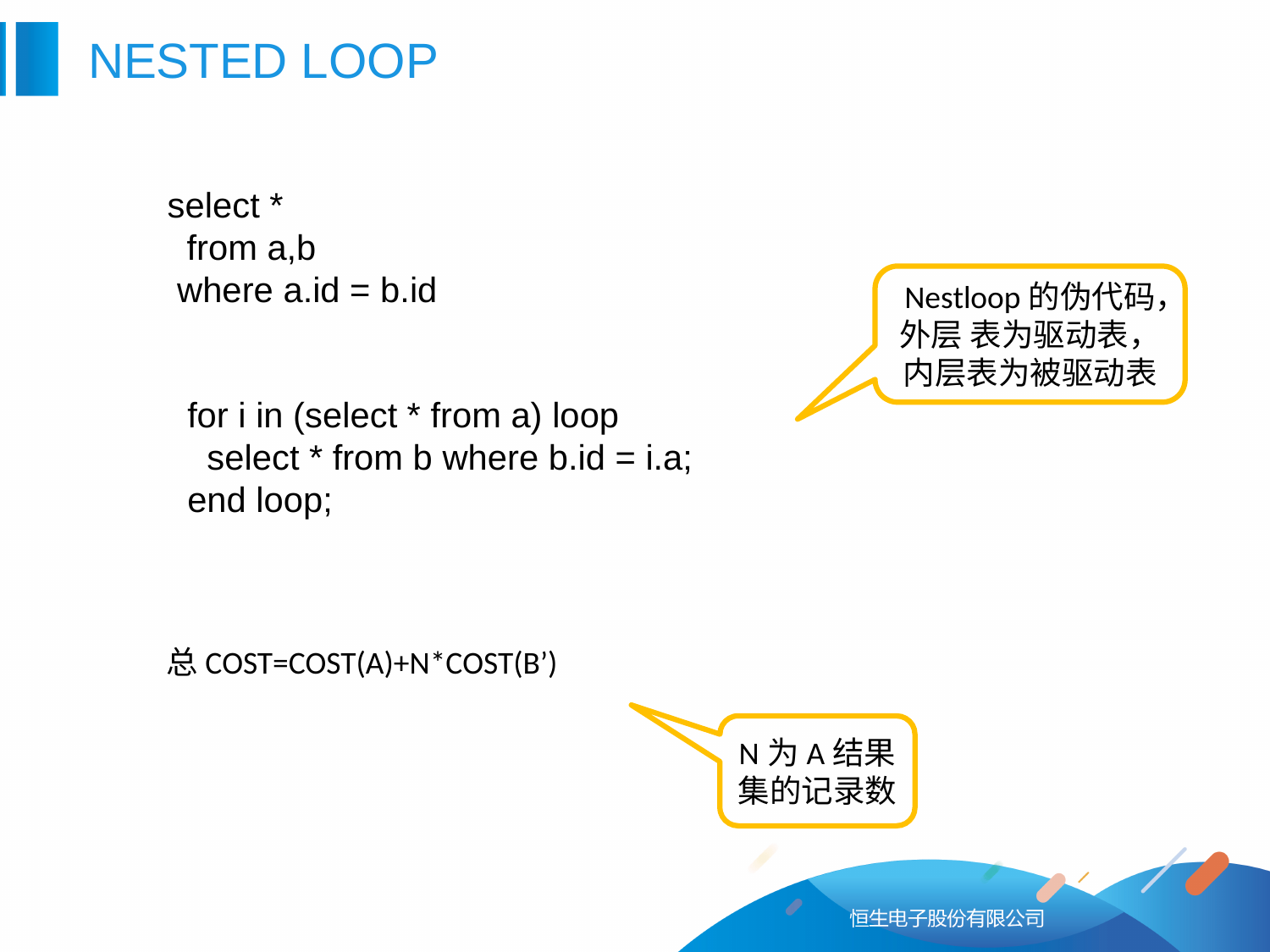

NESTED LOOP
select *
  from a,b
 where a.id = b.id
Nestloop的伪代码，外层 表为驱动表，内层表为被驱动表
for i in (select * from a) loop
  select * from b where b.id = i.a;
end loop;
总COST=COST(A)+N*COST(B’)
N为A结果集的记录数